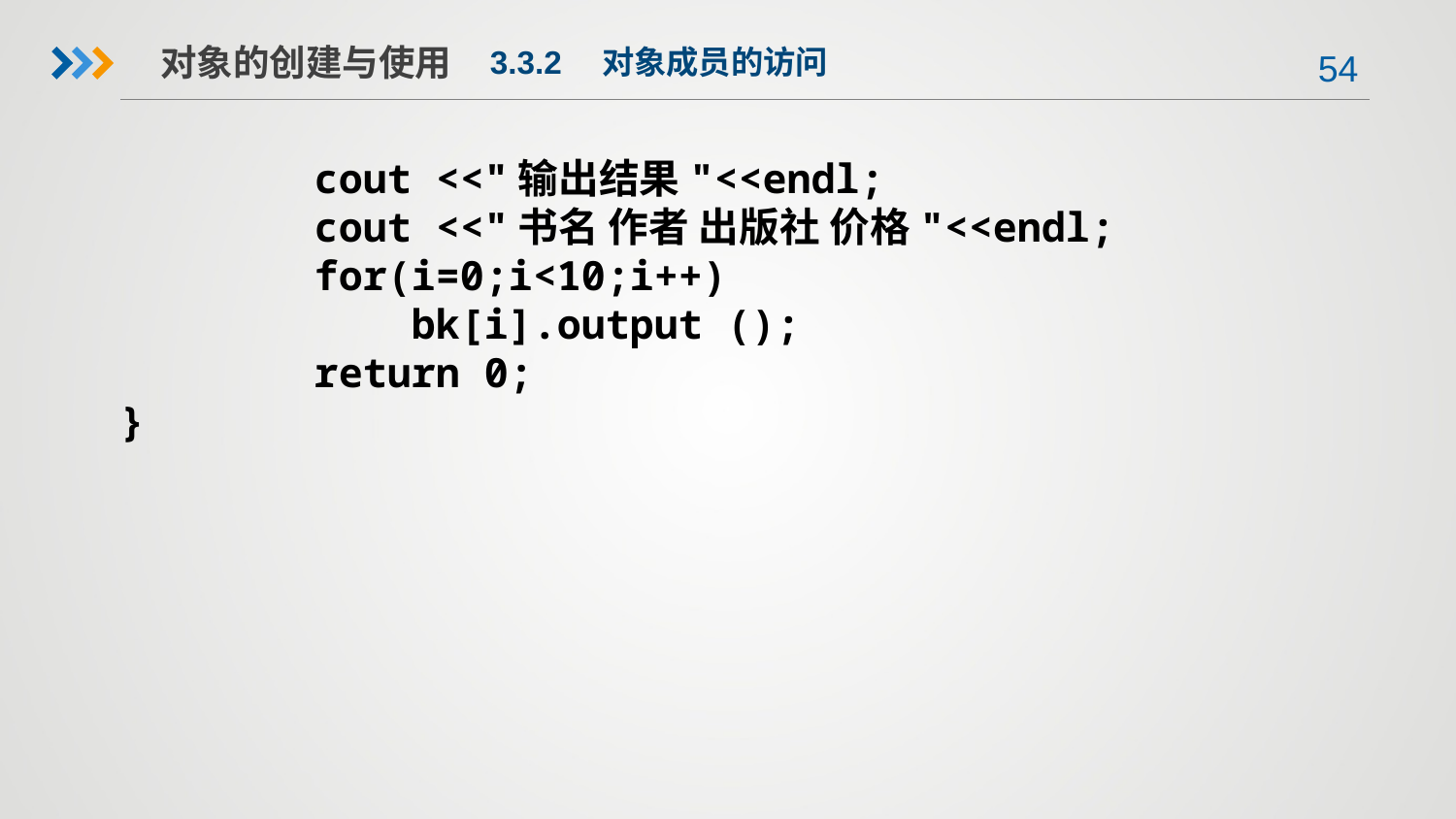

对象的创建与使用
3.3.2　对象成员的访问
	  cout <<"输出结果"<<endl;
	  cout <<"书名 作者 出版社 价格"<<endl;
	  for(i=0;i<10;i++)
		bk[i].output ();
	  return 0;
}